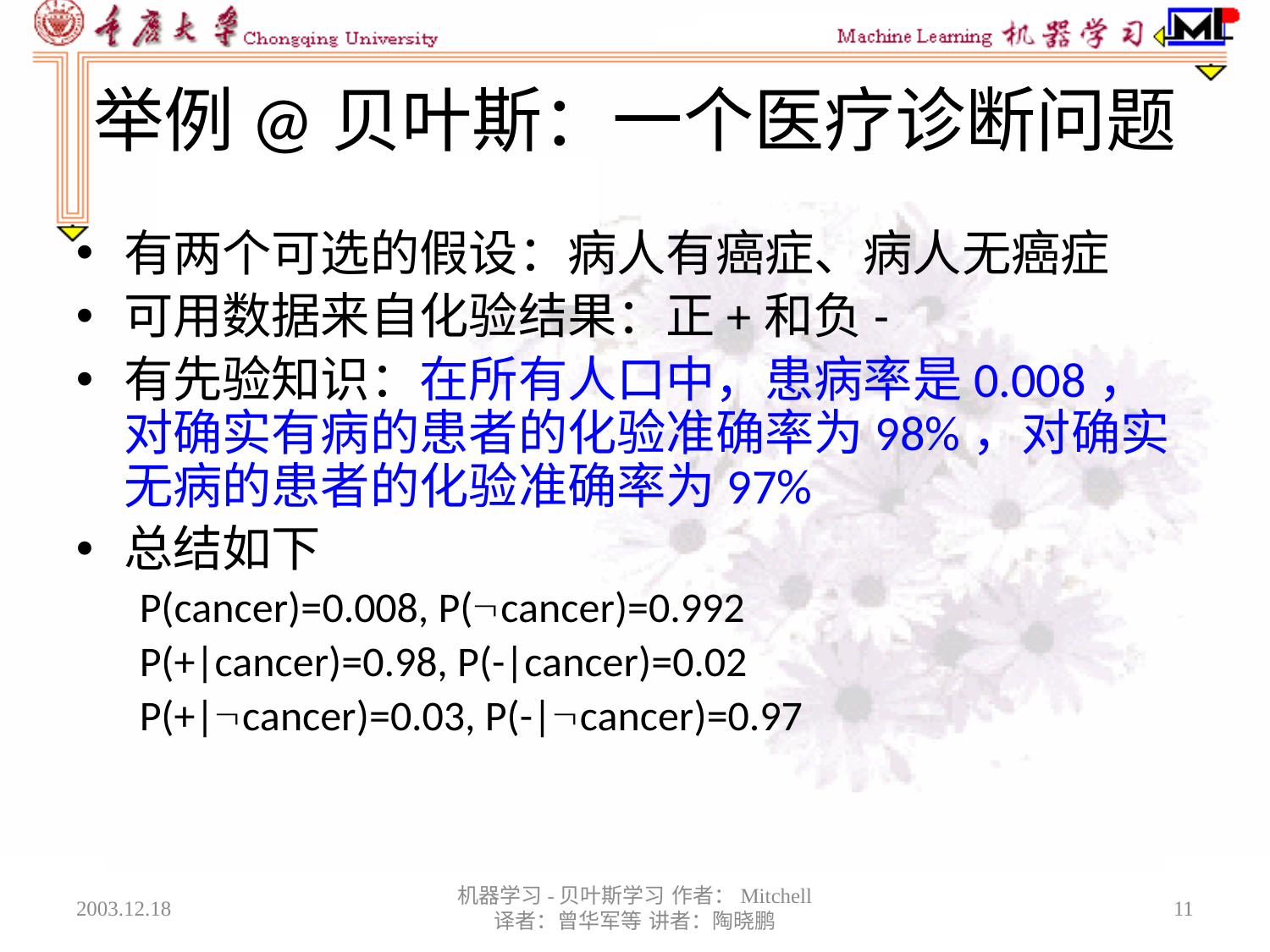

# 举例@贝叶斯：一个医疗诊断问题
有两个可选的假设：病人有癌症、病人无癌症
可用数据来自化验结果：正+和负-
有先验知识：在所有人口中，患病率是0.008，对确实有病的患者的化验准确率为98%，对确实无病的患者的化验准确率为97%
总结如下
P(cancer)=0.008, P(¬cancer)=0.992
P(+|cancer)=0.98, P(-|cancer)=0.02
P(+|¬cancer)=0.03, P(-|¬cancer)=0.97
2003.12.18
机器学习-贝叶斯学习 作者：Mitchell 译者：曾华军等 讲者：陶晓鹏
11